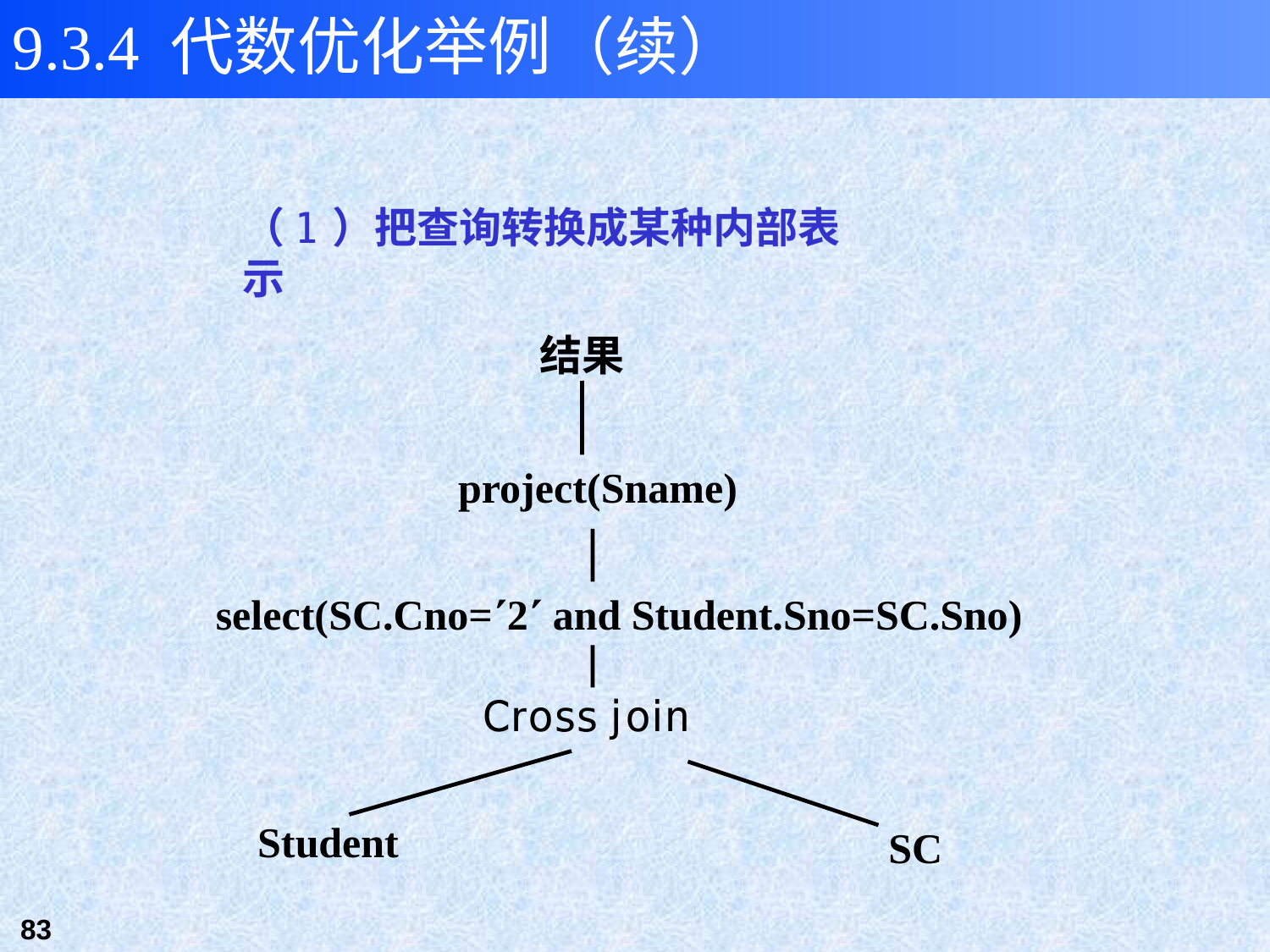

9.3.4 代数优化举例（续）
（1）把查询转换成某种内部表示

结果

project(Sname)

select(SC.Cno=′2′ and Student.Sno=SC.Sno)

Cross join

Student
SC